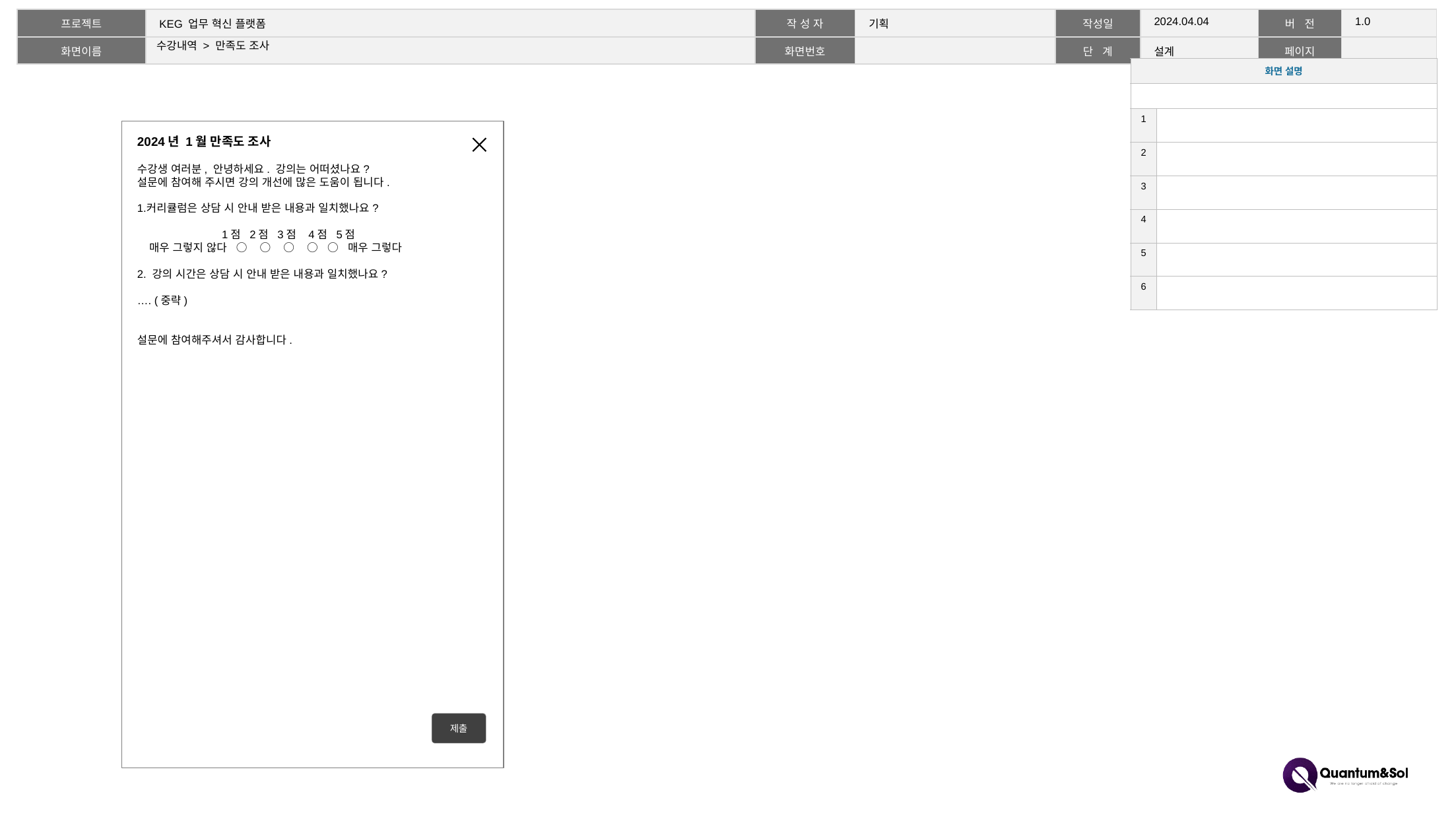

# 수강내역 > 만족도 조사
| 화면 설명 |  |
| --- | --- |
|  |  |
| 1 |  |
| 2 |  |
| 3 |  |
| 4 |  |
| 5 |  |
| 6 |  |
2024년 1월 만족도 조사

수강생 여러분, 안녕하세요. 강의는 어떠셨나요?
설문에 참여해 주시면 강의 개선에 많은 도움이 됩니다.

커리큘럼은 상담 시 안내 받은 내용과 일치했나요?

                           1점  2점  3점   4점  5점
   매우 그렇지 않다   ○    ○    ○    ○   ○   매우 그렇다

2. 강의 시간은 상담 시 안내 받은 내용과 일치했나요?

…. (중략)

설문에 참여해주셔서 감사합니다.

제출